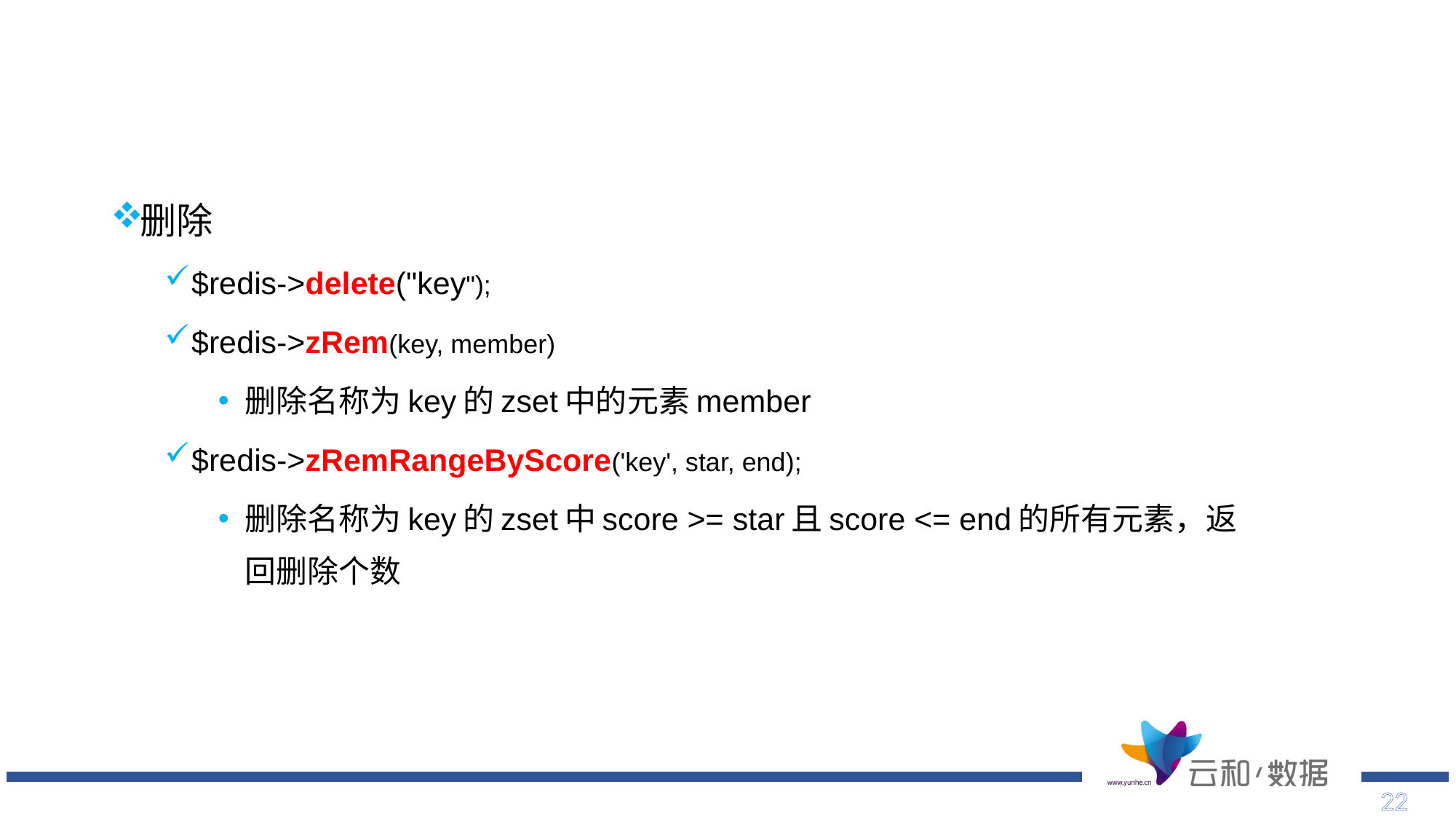

删除
$redis->delete("key");
$redis->zRem(key, member)
删除名称为key的zset中的元素member
$redis->zRemRangeByScore('key', star, end);
删除名称为key的zset中score >= star且score <= end的所有元素，返回删除个数